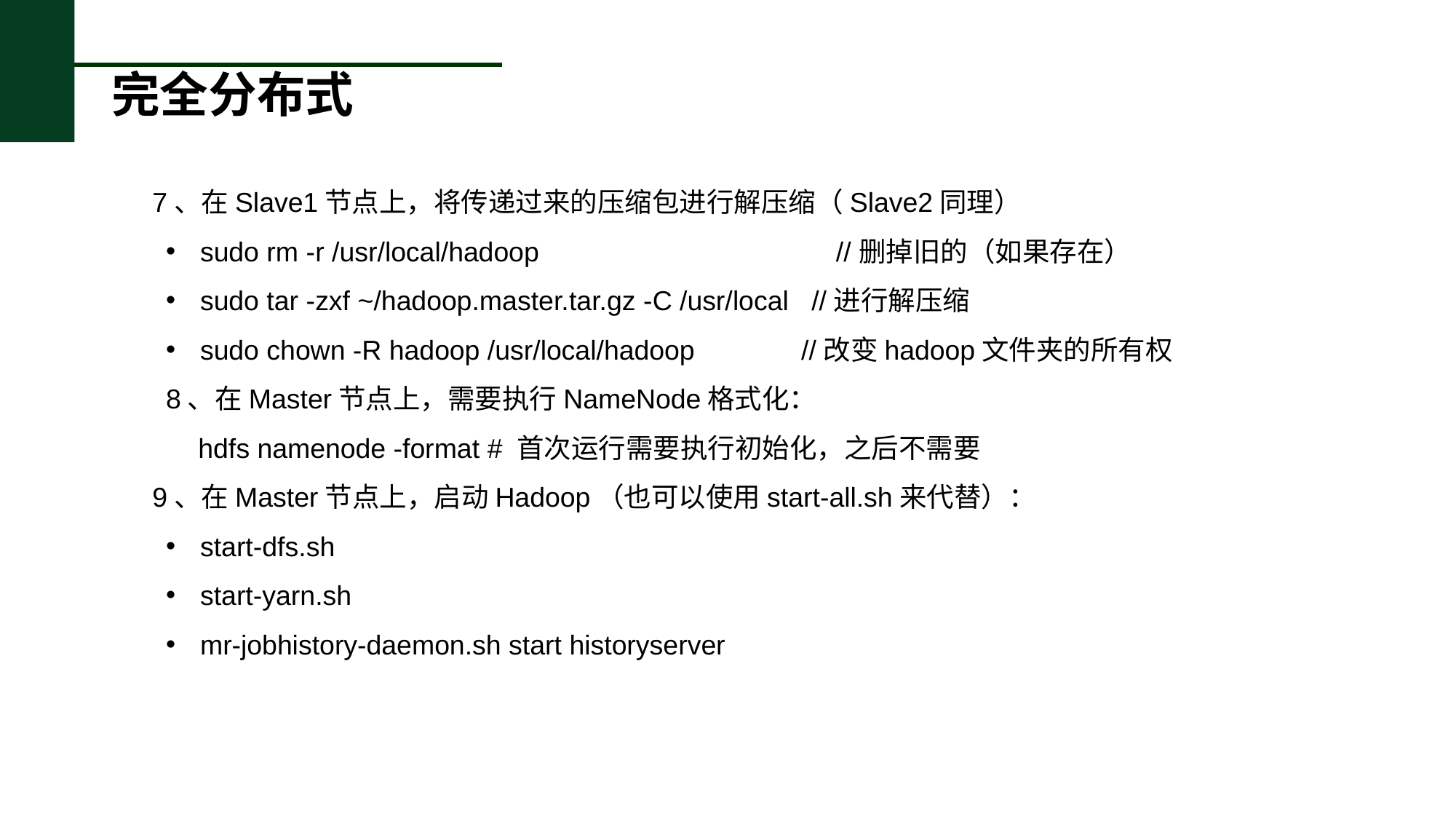

# 完全分布式
7、在Slave1节点上，将传递过来的压缩包进行解压缩（Slave2同理）
sudo rm -r /usr/local/hadoop                                       //删掉旧的（如果存在）
sudo tar -zxf ~/hadoop.master.tar.gz -C /usr/local   //进行解压缩
sudo chown -R hadoop /usr/local/hadoop              //改变hadoop文件夹的所有权
8、在Master节点上，需要执行NameNode格式化：
      hdfs namenode -format # 首次运行需要执行初始化，之后不需要
9、在Master节点上，启动Hadoop（也可以使用start-all.sh来代替）：
start-dfs.sh
start-yarn.sh
mr-jobhistory-daemon.sh start historyserver